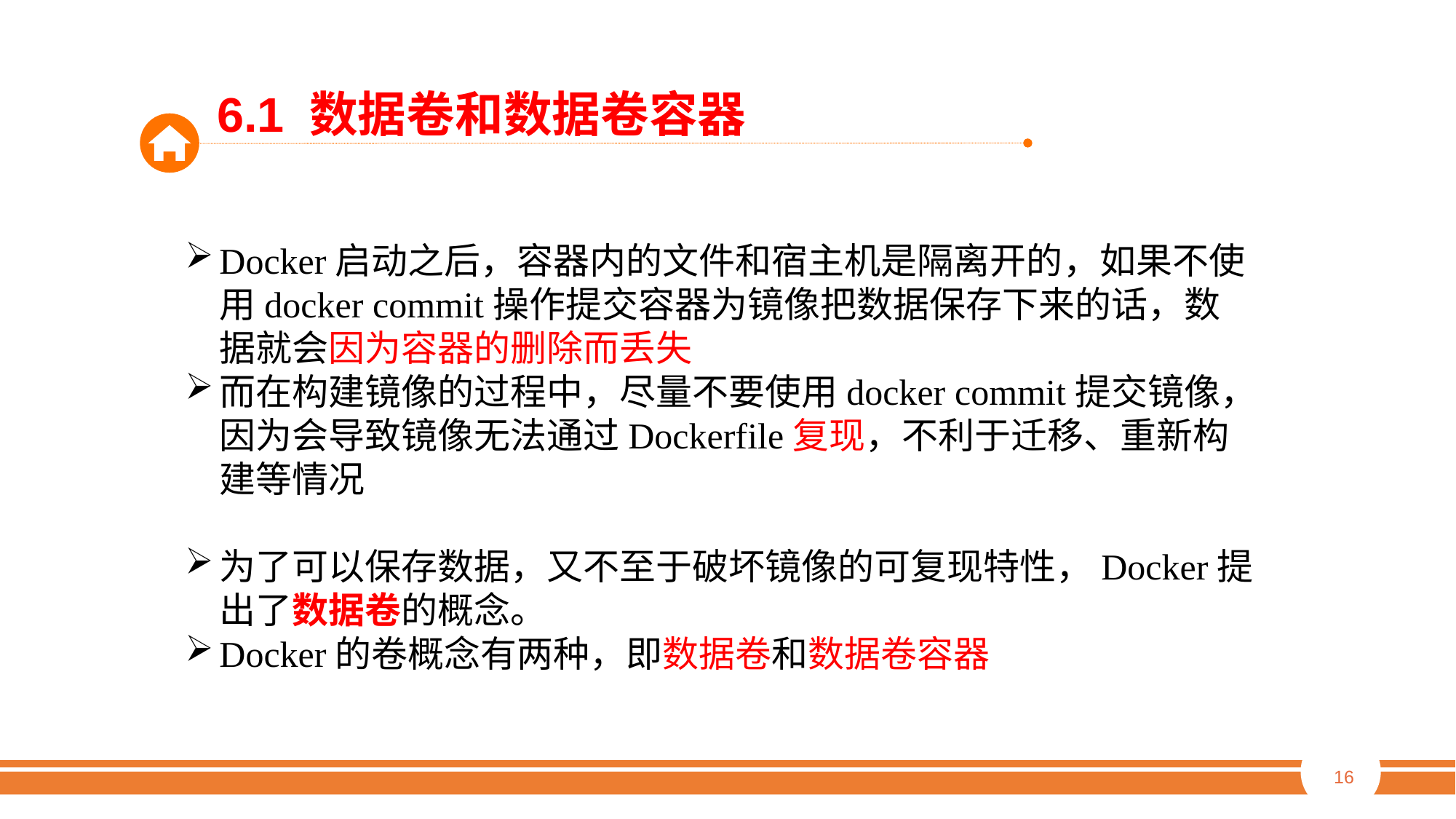

6.1 数据卷和数据卷容器
Docker启动之后，容器内的文件和宿主机是隔离开的，如果不使用docker commit操作提交容器为镜像把数据保存下来的话，数据就会因为容器的删除而丢失
而在构建镜像的过程中，尽量不要使用docker commit提交镜像，因为会导致镜像无法通过Dockerfile复现，不利于迁移、重新构建等情况

为了可以保存数据，又不至于破坏镜像的可复现特性，Docker提出了数据卷的概念。
Docker的卷概念有两种，即数据卷和数据卷容器
16